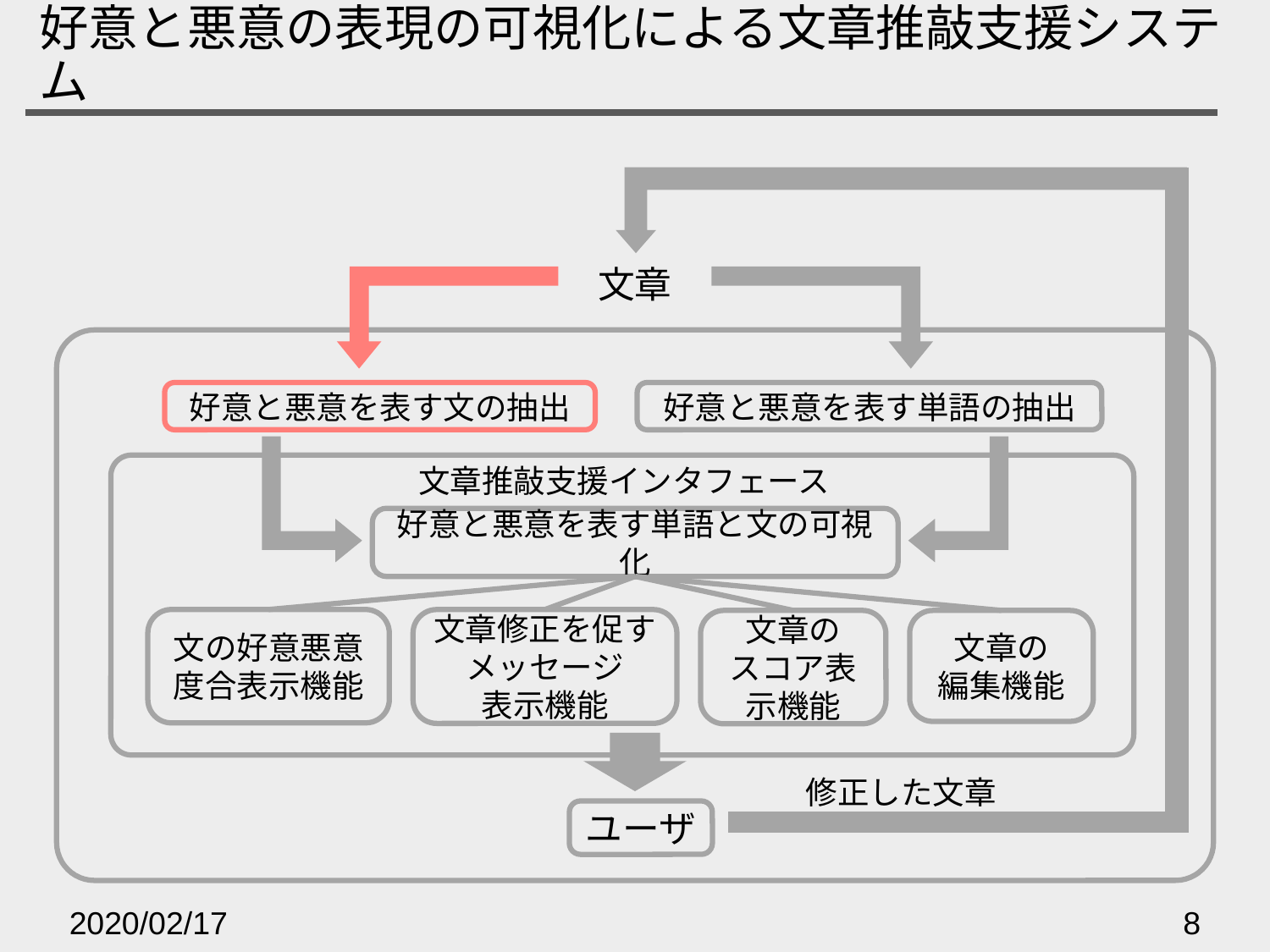

# 好意と悪意の表現の可視化による文章推敲支援システム

文章

好意と悪意を表す文の抽出
好意と悪意を表す単語の抽出

文章推敲支援インタフェース

好意と悪意を表す単語と文の可視化
文の好意悪意度合表示機能
文章修正を促すメッセージ
表示機能
文章の
スコア表示機能
文章の
編集機能

ユーザ
修正した文章
2020/02/17
8